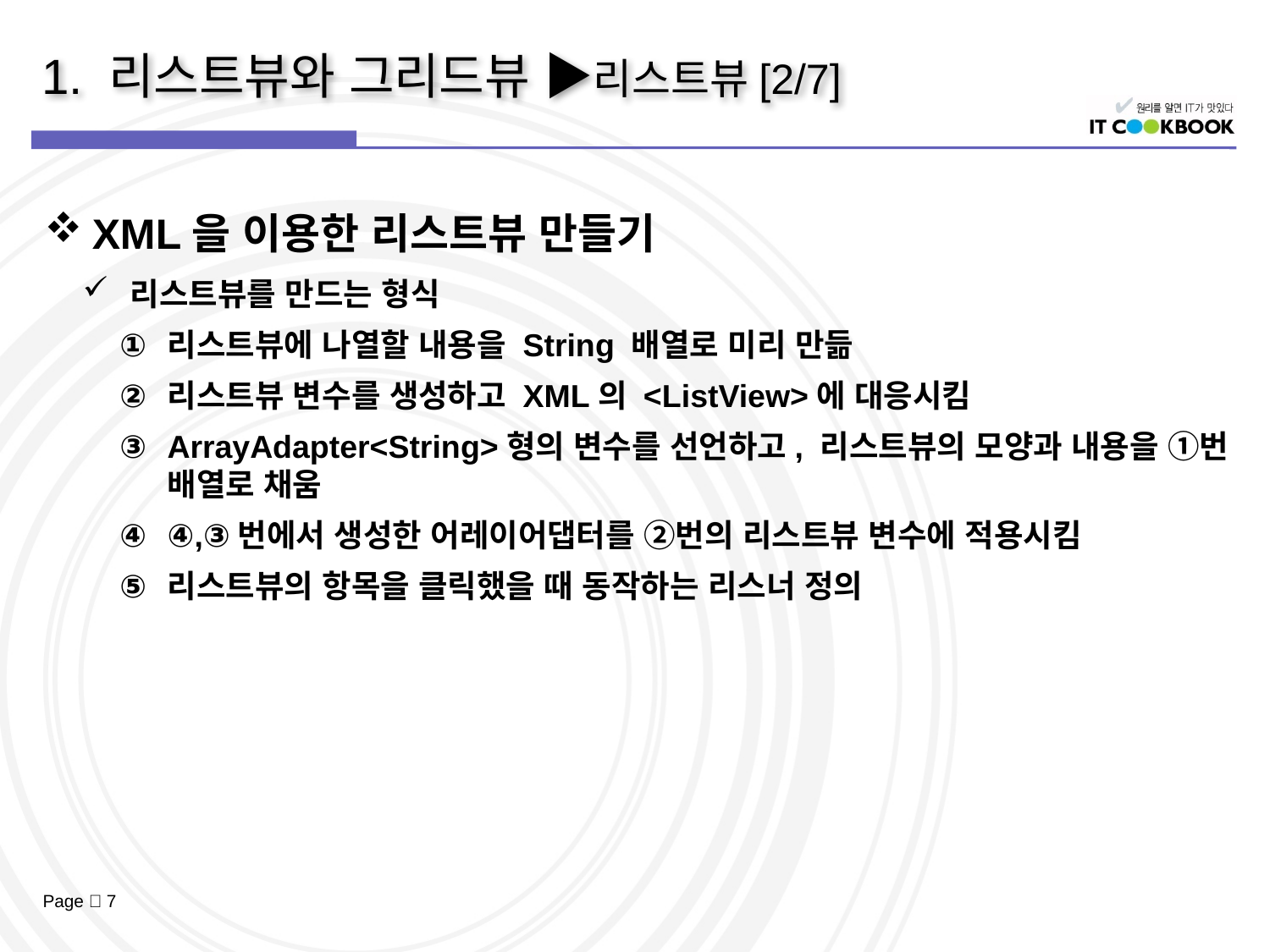

# 1. 리스트뷰와 그리드뷰 ▶리스트뷰[2/7]
XML을 이용한 리스트뷰 만들기
리스트뷰를 만드는 형식
리스트뷰에 나열할 내용을 String 배열로 미리 만듦
리스트뷰 변수를 생성하고 XML의 <ListView>에 대응시킴
ArrayAdapter<String>형의 변수를 선언하고, 리스트뷰의 모양과 내용을 ①번 배열로 채움
④,③번에서 생성한 어레이어댑터를 ②번의 리스트뷰 변수에 적용시킴
리스트뷰의 항목을 클릭했을 때 동작하는 리스너 정의